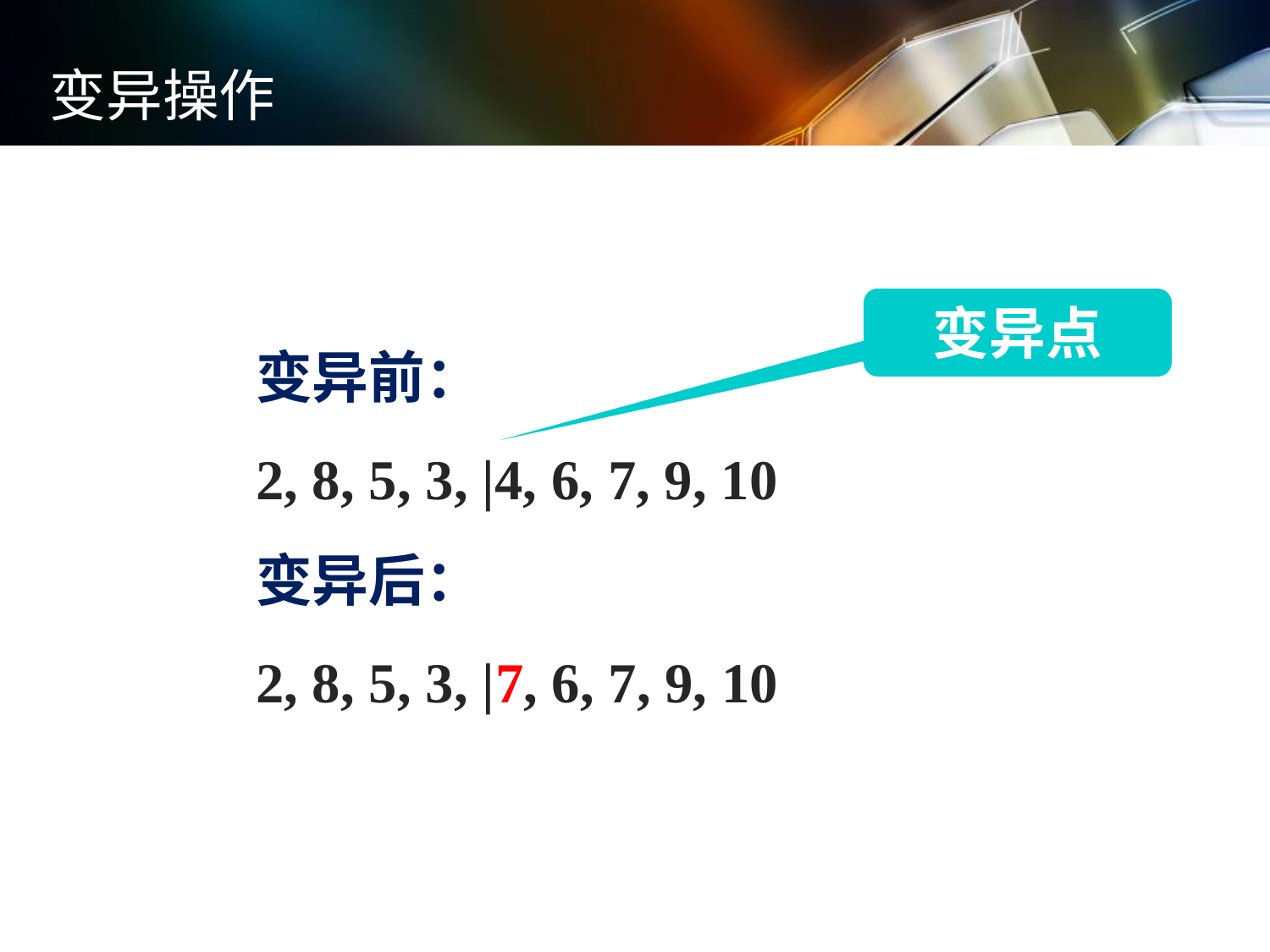

变异操作
变异点
变异前：
2, 8, 5, 3, |4, 6, 7, 9, 10
变异后：
2, 8, 5, 3, |7, 6, 7, 9, 10